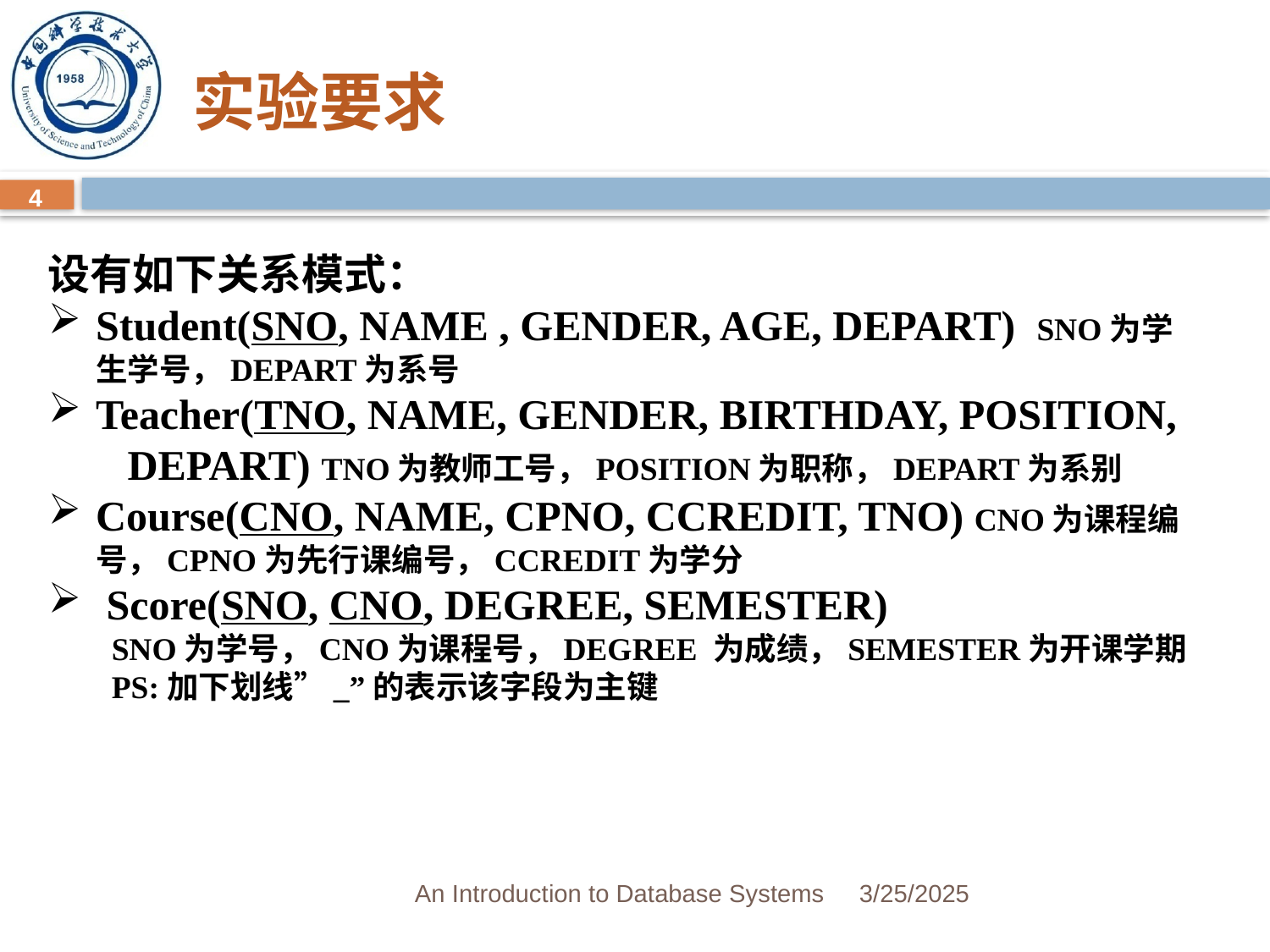

# 实验要求
4
设有如下关系模式：
Student(SNO, NAME , GENDER, AGE, DEPART)  SNO为学生学号，DEPART为系号
Teacher(TNO, NAME, GENDER, BIRTHDAY, POSITION,      DEPART) TNO为教师工号，POSITION为职称，DEPART为系别
Course(CNO, NAME, CPNO, CCREDIT, TNO) CNO为课程编号，CPNO为先行课编号，CCREDIT为学分
 Score(SNO, CNO, DEGREE, SEMESTER)
SNO为学号，CNO为课程号，DEGREE 为成绩，SEMESTER为开课学期
PS:加下划线”_”的表示该字段为主键
An Introduction to Database Systems
3/25/2025